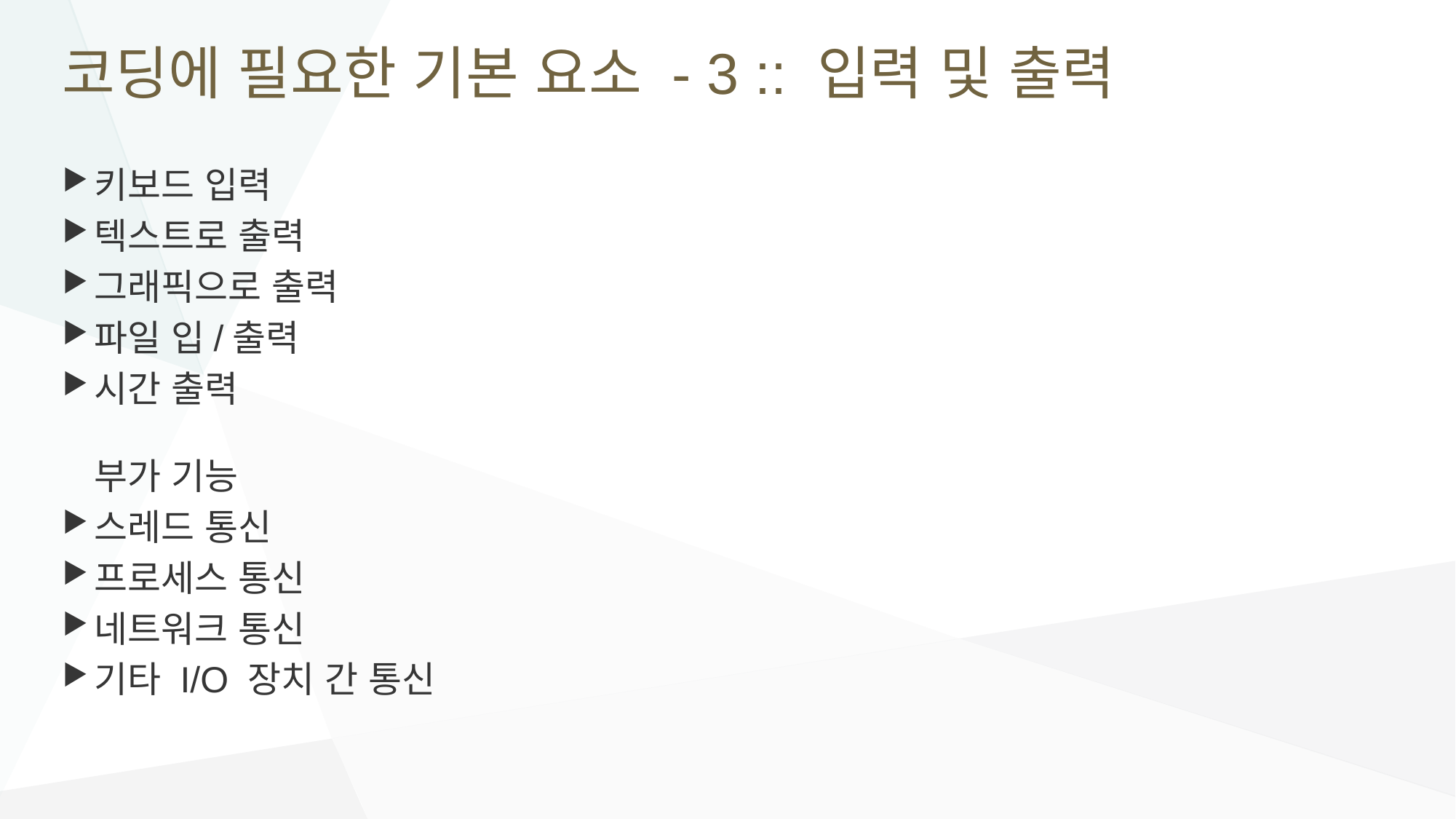

# 코딩에 필요한 기본 요소 - 3 :: 입력 및 출력
키보드 입력
텍스트로 출력
그래픽으로 출력
파일 입/출력
시간 출력
부가 기능
스레드 통신
프로세스 통신
네트워크 통신
기타 I/O 장치 간 통신